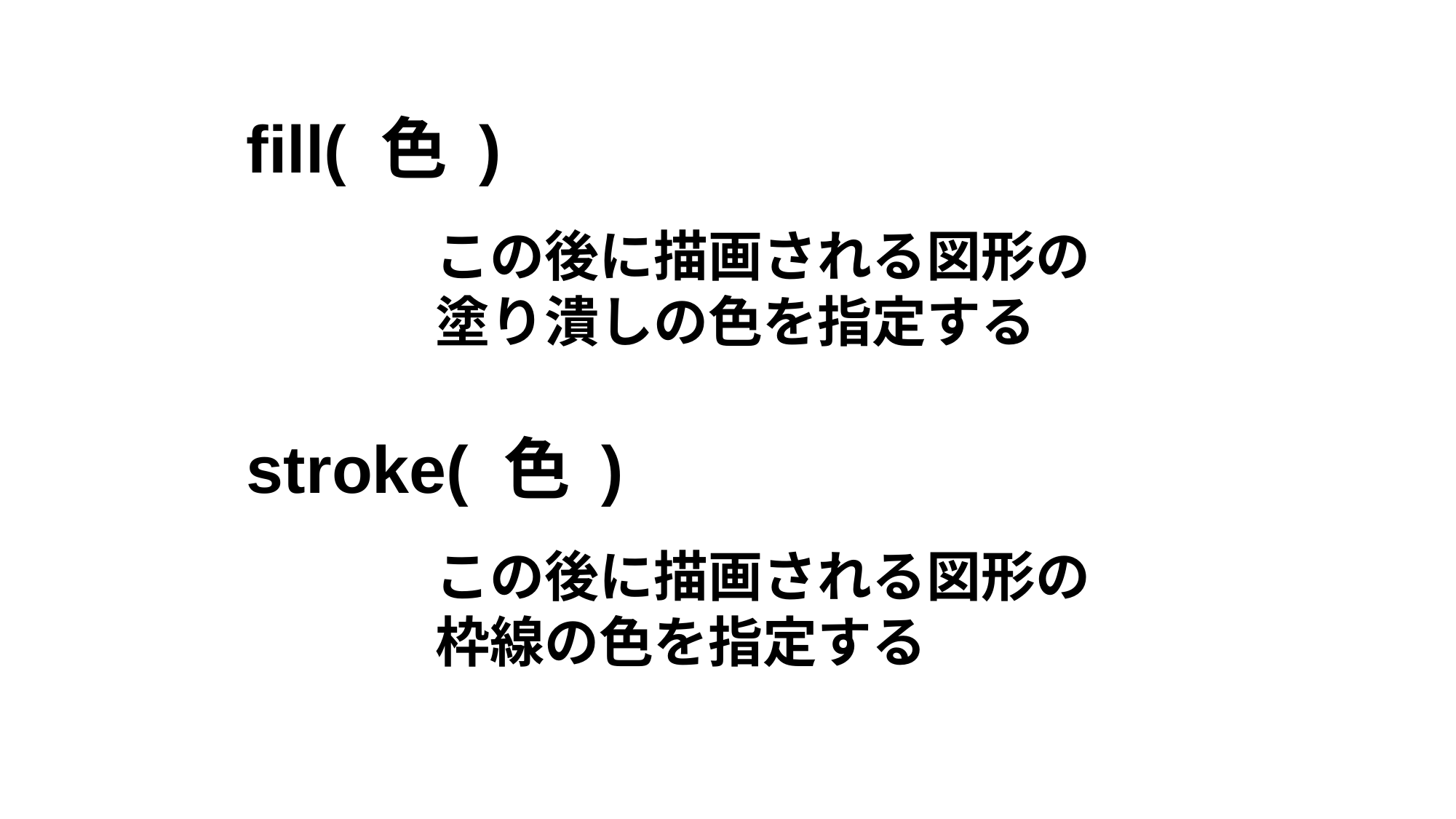

fill( 色 )
この後に描画される図形の
塗り潰しの色を指定する
stroke( 色 )
この後に描画される図形の
枠線の色を指定する